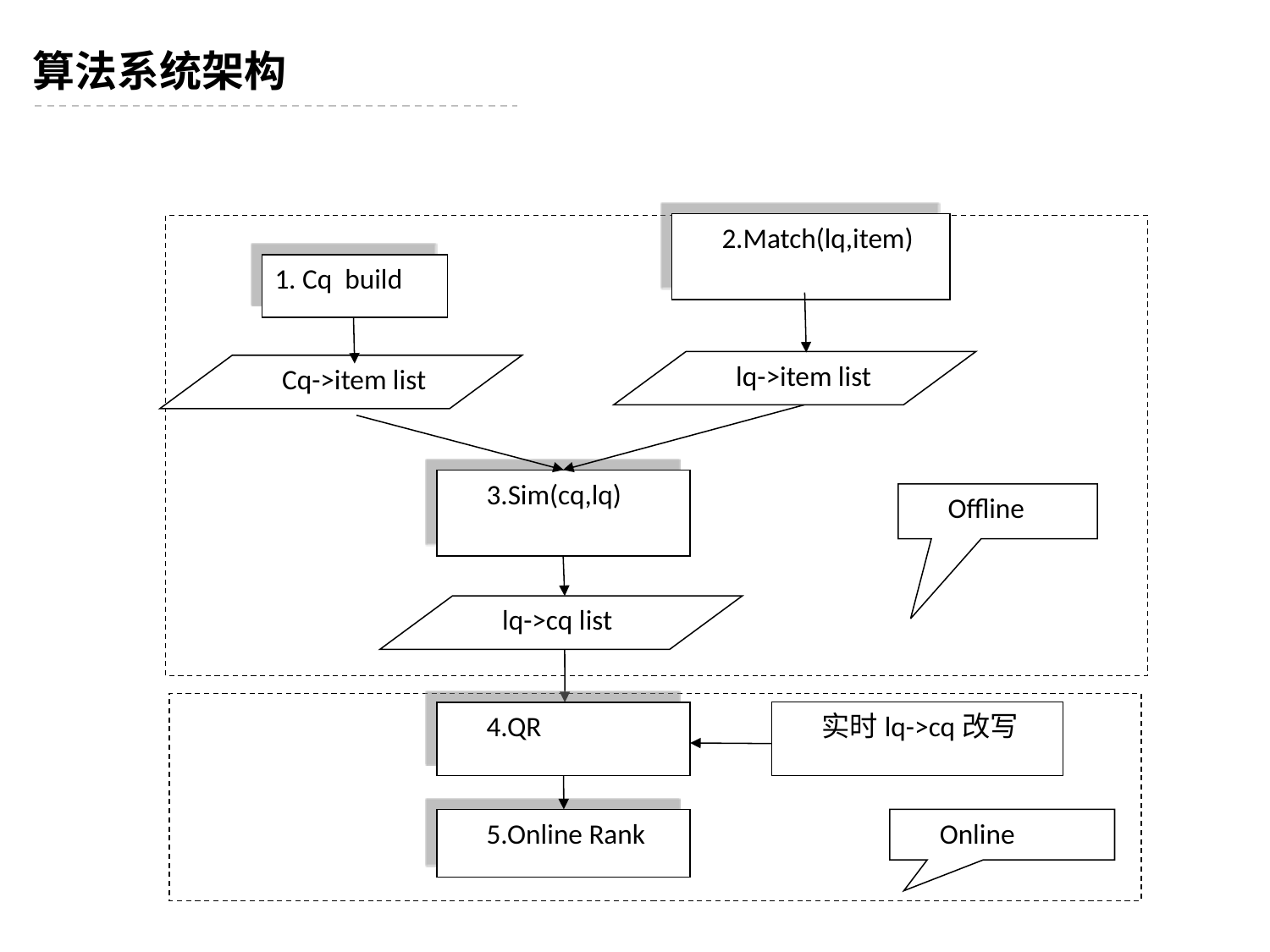

算法系统架构

2.Match(lq,item)

lq->item list
Cq->item list

3.Sim(cq,lq)
Offline

lq->cq list

实时lq->cq改写
4.QR

5.Online Rank
Online

1. Cq  build